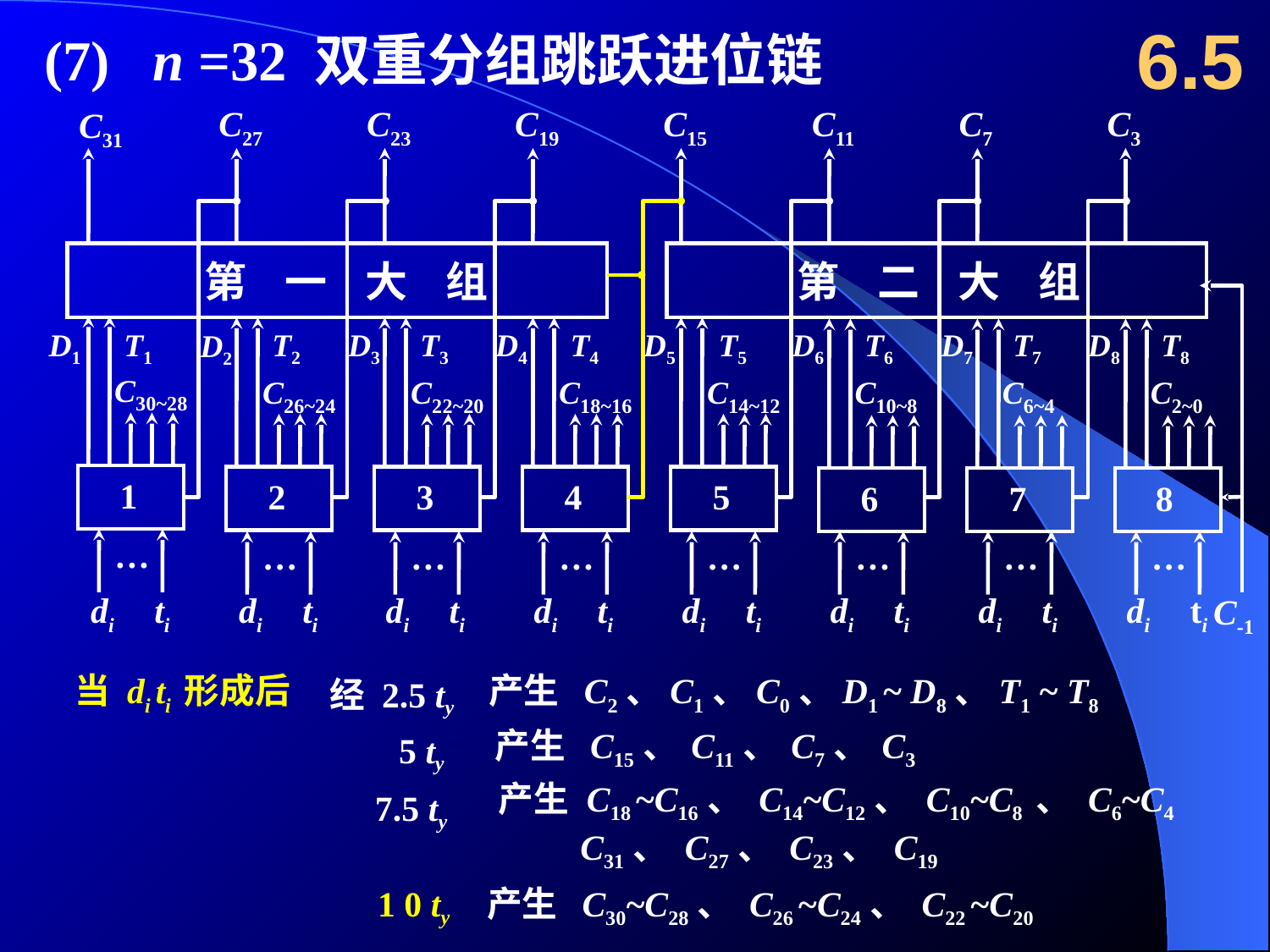

6.5
(7)   n =32 双重分组跳跃进位链
C27
C23
C19
C15
C11
C7
C3
C31

第    一    大    组
第    二    大    组

D1
T1
T2
D3
T3
D4
T4
D5
T5
D6
T6
D7
T7
D8
T8

D2
C30~28
C26~24
C22~20
C18~16
C14~12
C10~8
C6~4
C2~0

1

2

3

4

5

6

7

8

…

…
…
…
…
…
…
…

di
ti
di
ti
di
ti
di
ti
di
ti
di
ti
di
ti
di
ti
C-1
当 di ti 形成后
经 2.5 ty
产生  C2、C1、C0、D1 ~ D8、T1 ~ T8
5 ty
   产生  C15、 C11、 C7、 C3
  产生  C18 ~C16、 C14~C12、 C10~C8 、 C6~C4
            C31、 C27、 C23、 C19
7.5 ty
1 0 ty
产生  C30~C28、 C26 ~C24、 C22 ~C20